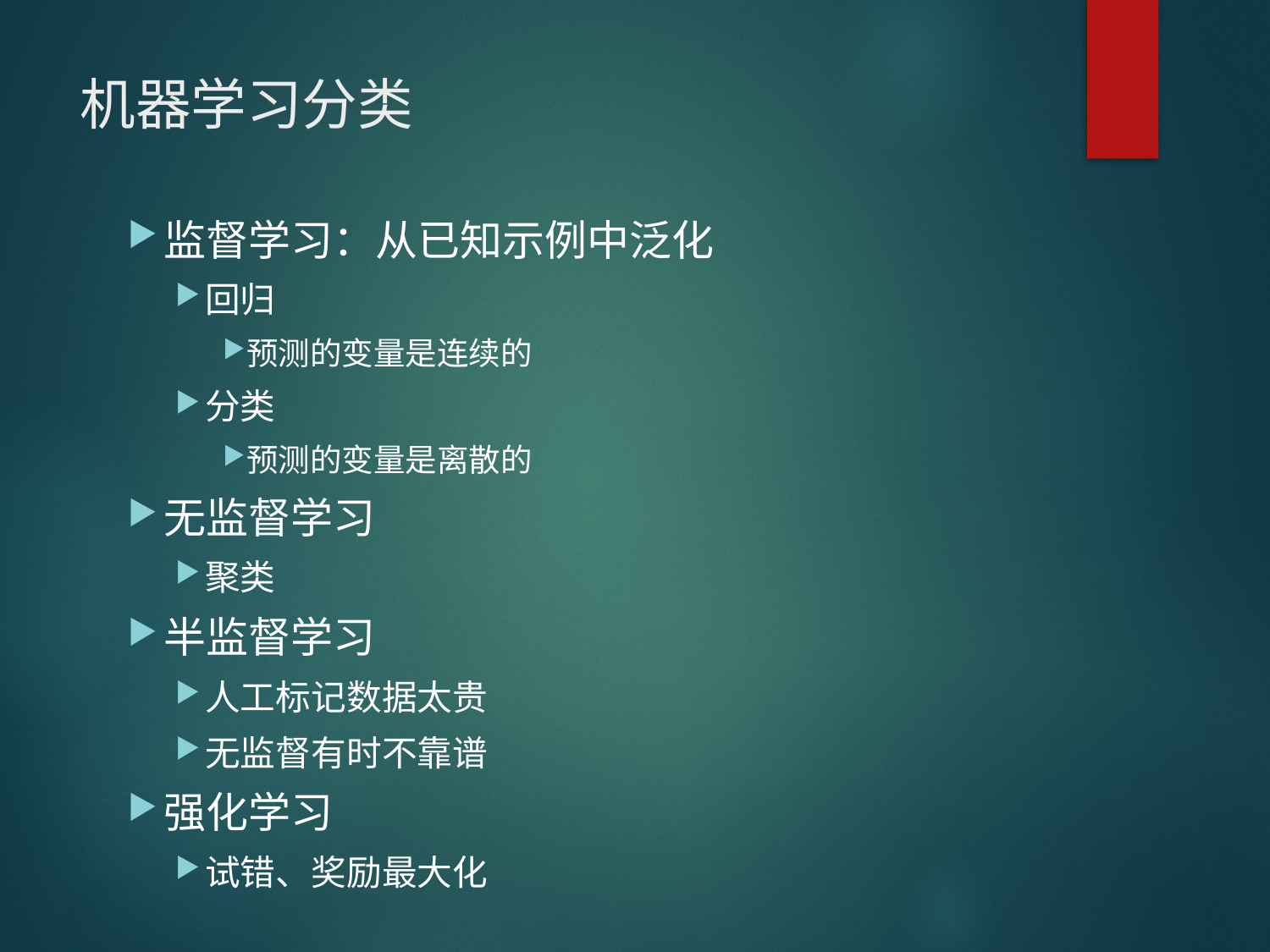

# 机器学习分类
监督学习：从已知示例中泛化
回归
预测的变量是连续的
分类
预测的变量是离散的
无监督学习
聚类
半监督学习
人工标记数据太贵
无监督有时不靠谱
强化学习
试错、奖励最大化